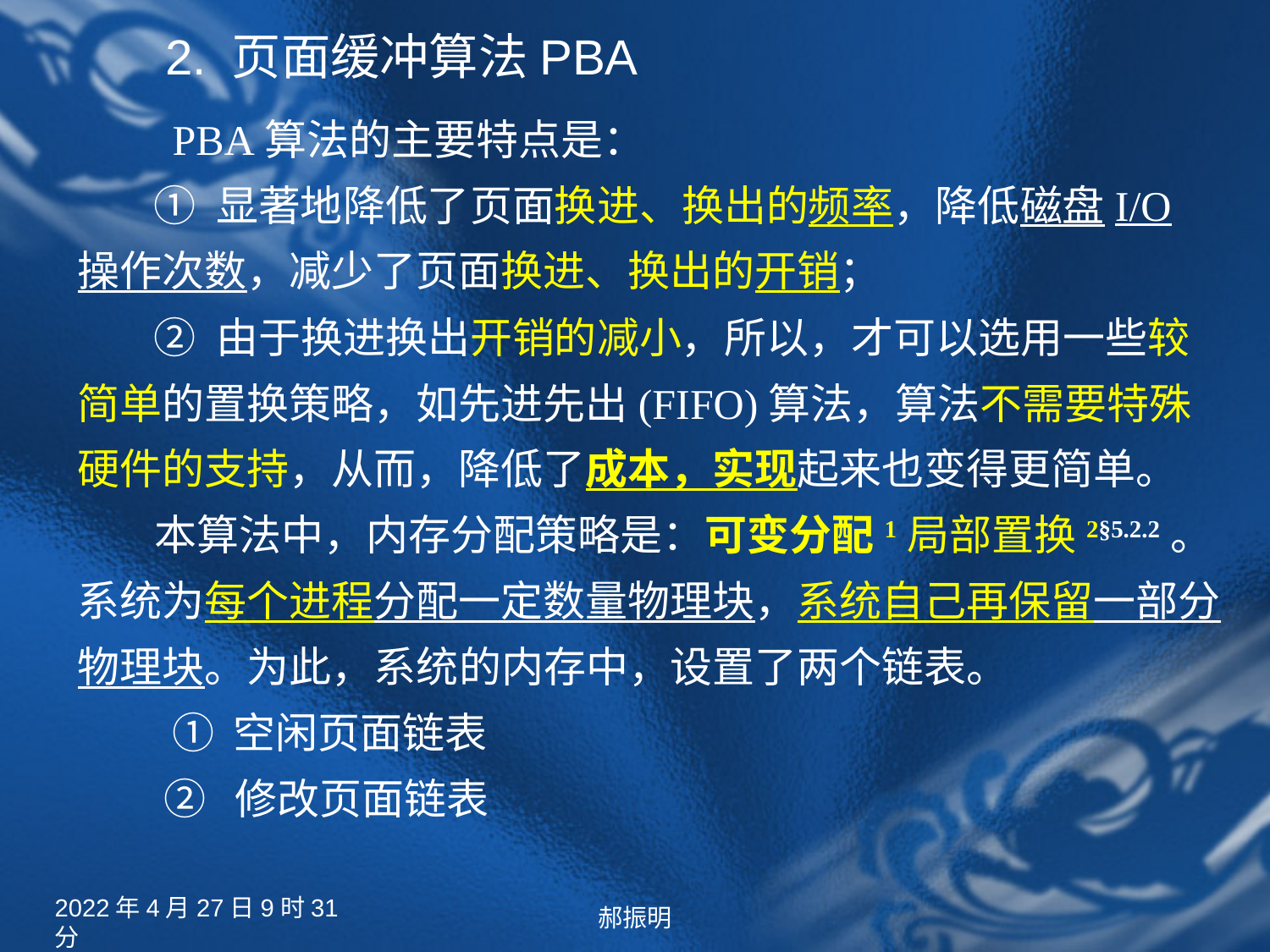

# 2. 页面缓冲算法PBA
　　PBA算法的主要特点是：
        ① 显著地降低了页面换进、换出的频率，降低磁盘I/O操作次数，减少了页面换进、换出的开销；
        ② 由于换进换出开销的减小，所以，才可以选用一些较简单的置换策略，如先进先出(FIFO)算法，算法不需要特殊硬件的支持，从而，降低了成本，实现起来也变得更简单。
       本算法中，内存分配策略是：可变分配1局部置换2§5.2.2。系统为每个进程分配一定数量物理块，系统自己再保留一部分物理块。为此，系统的内存中，设置了两个链表。
　　 ①  空闲页面链表
         ②  修改页面链表
2022年4月27日9时31分
郝振明